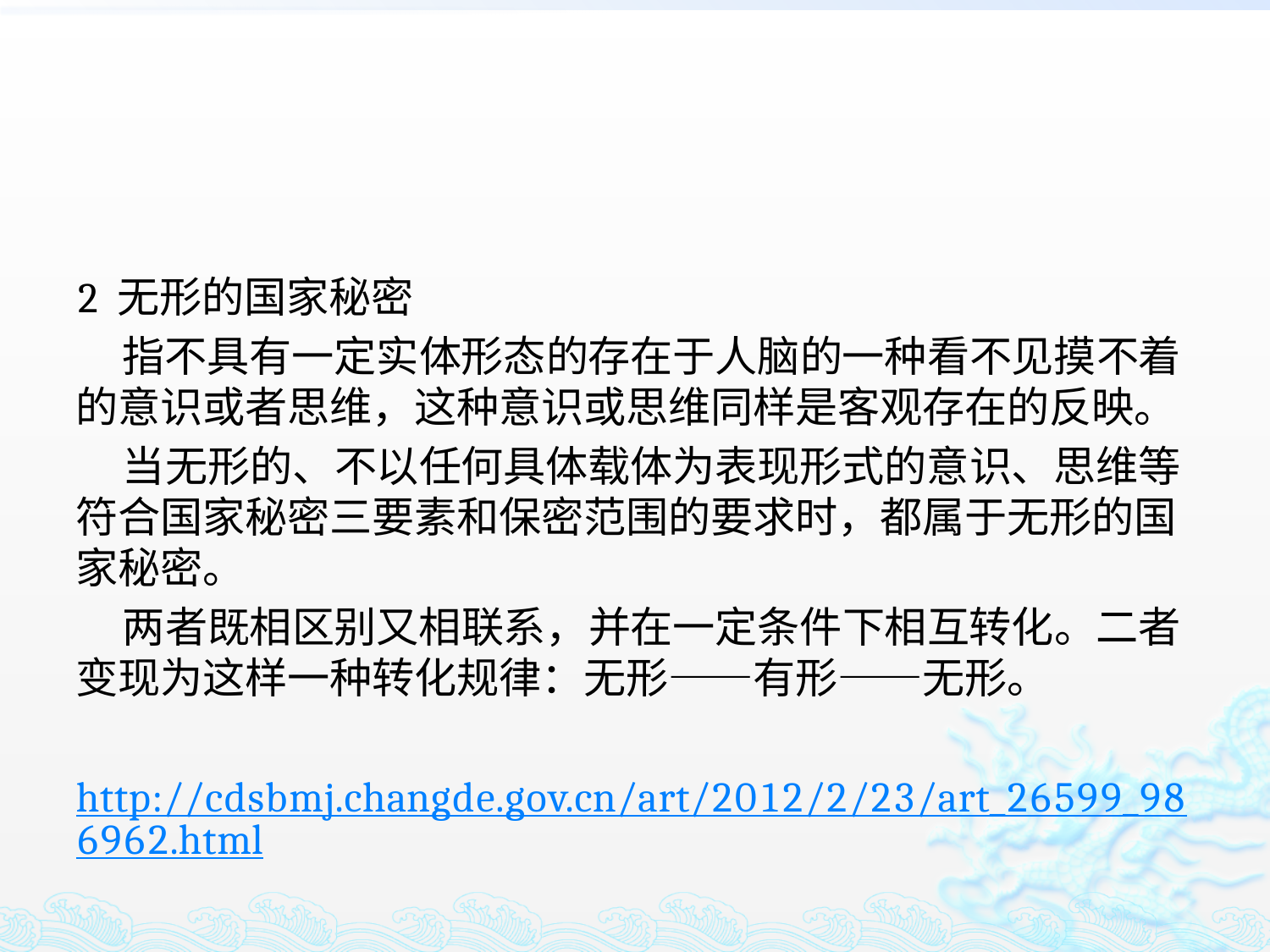

#

2 无形的国家秘密
    指不具有一定实体形态的存在于人脑的一种看不见摸不着的意识或者思维，这种意识或思维同样是客观存在的反映。
    当无形的、不以任何具体载体为表现形式的意识、思维等符合国家秘密三要素和保密范围的要求时，都属于无形的国家秘密。
    两者既相区别又相联系，并在一定条件下相互转化。二者变现为这样一种转化规律：无形——有形——无形。

http://cdsbmj.changde.gov.cn/art/2012/2/23/art_26599_986962.html